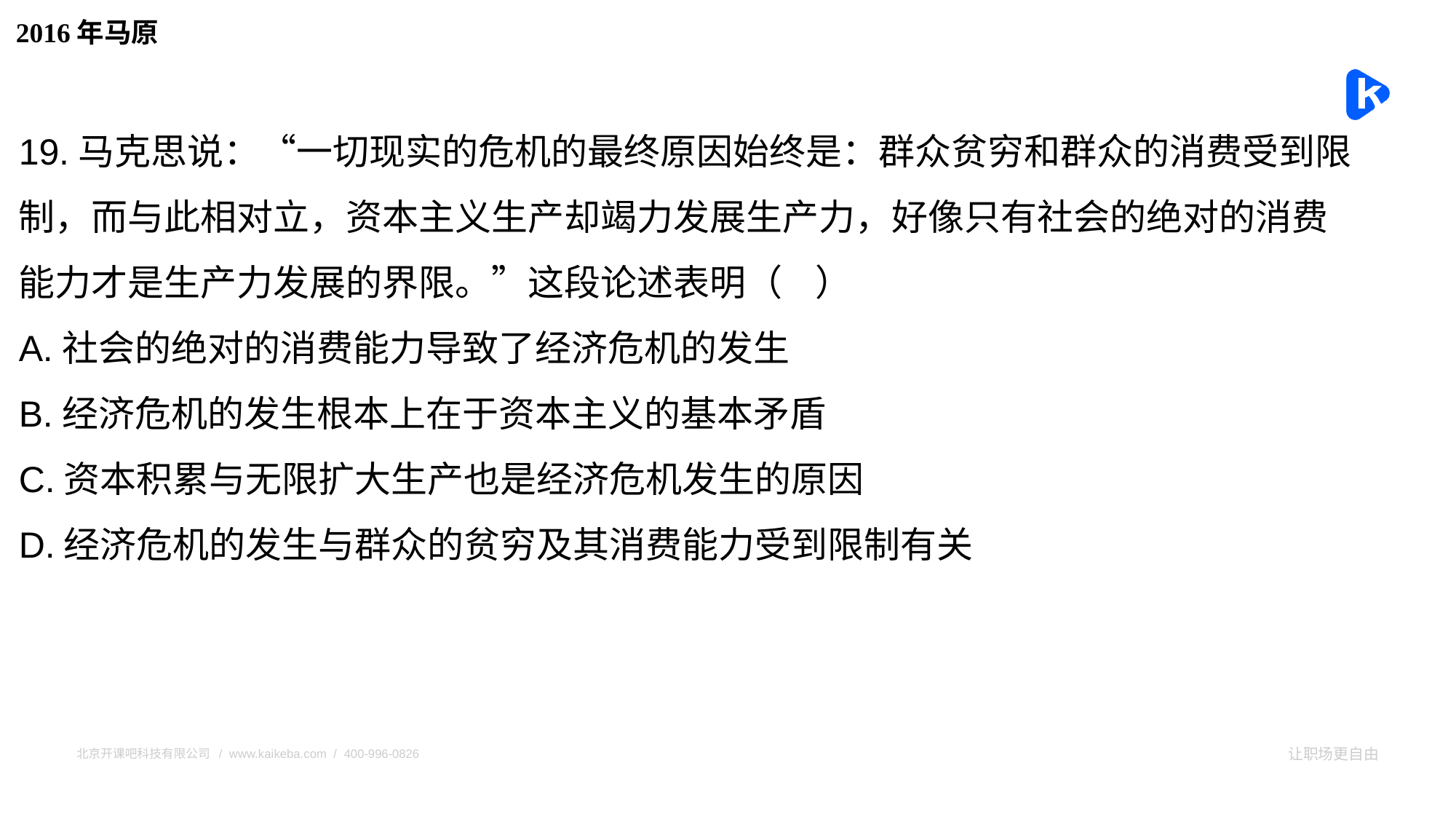

2016年马原
19.马克思说：“一切现实的危机的最终原因始终是：群众贫穷和群众的消费受到限制，而与此相对立，资本主义生产却竭力发展生产力，好像只有社会的绝对的消费能力才是生产力发展的界限。”这段论述表明（    ）
A.社会的绝对的消费能力导致了经济危机的发生
B.经济危机的发生根本上在于资本主义的基本矛盾
C.资本积累与无限扩大生产也是经济危机发生的原因
D.经济危机的发生与群众的贫穷及其消费能力受到限制有关